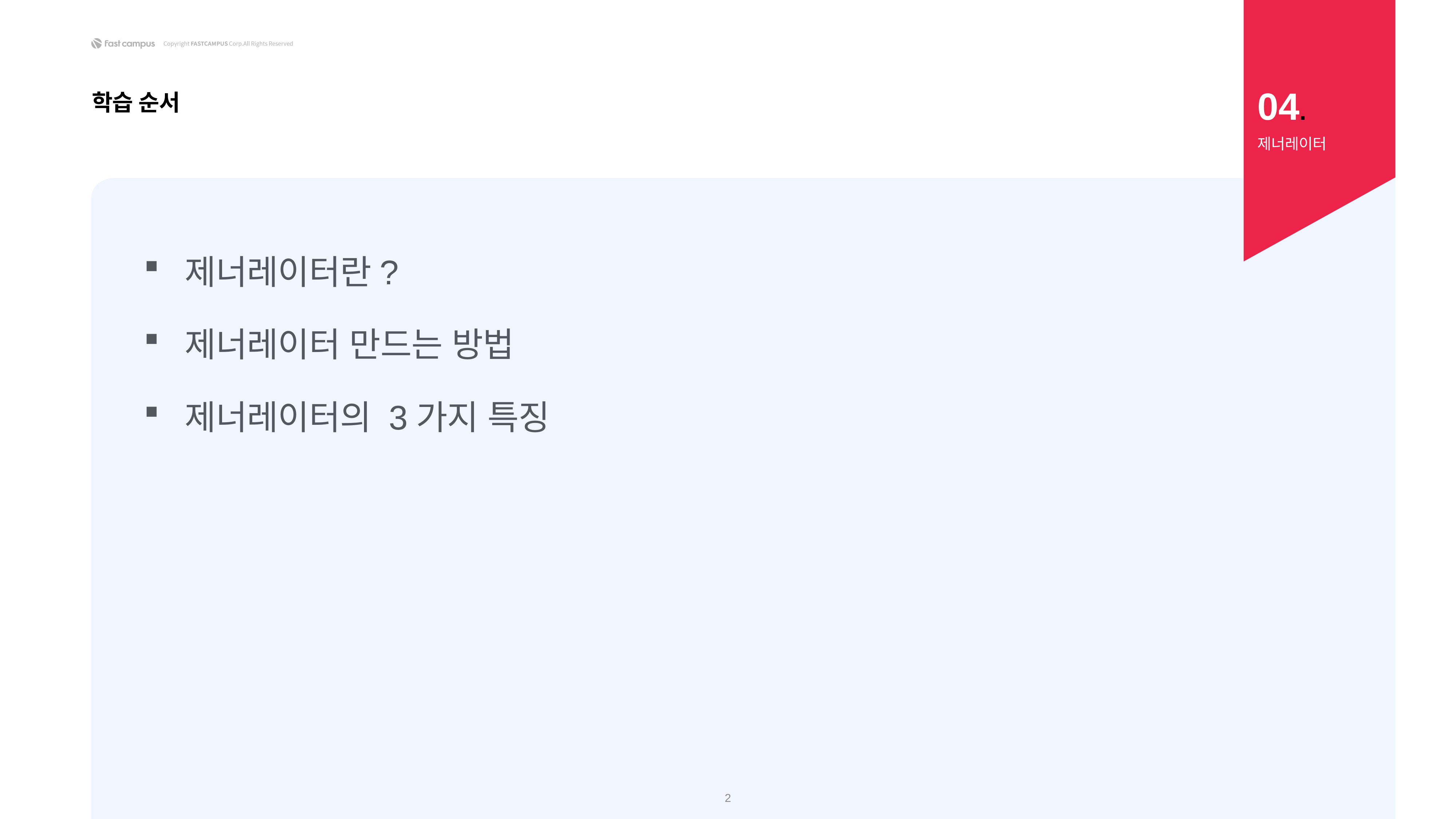

04.
학습 순서
제너레이터
제너레이터란?
제너레이터 만드는 방법
제너레이터의 3가지 특징
2